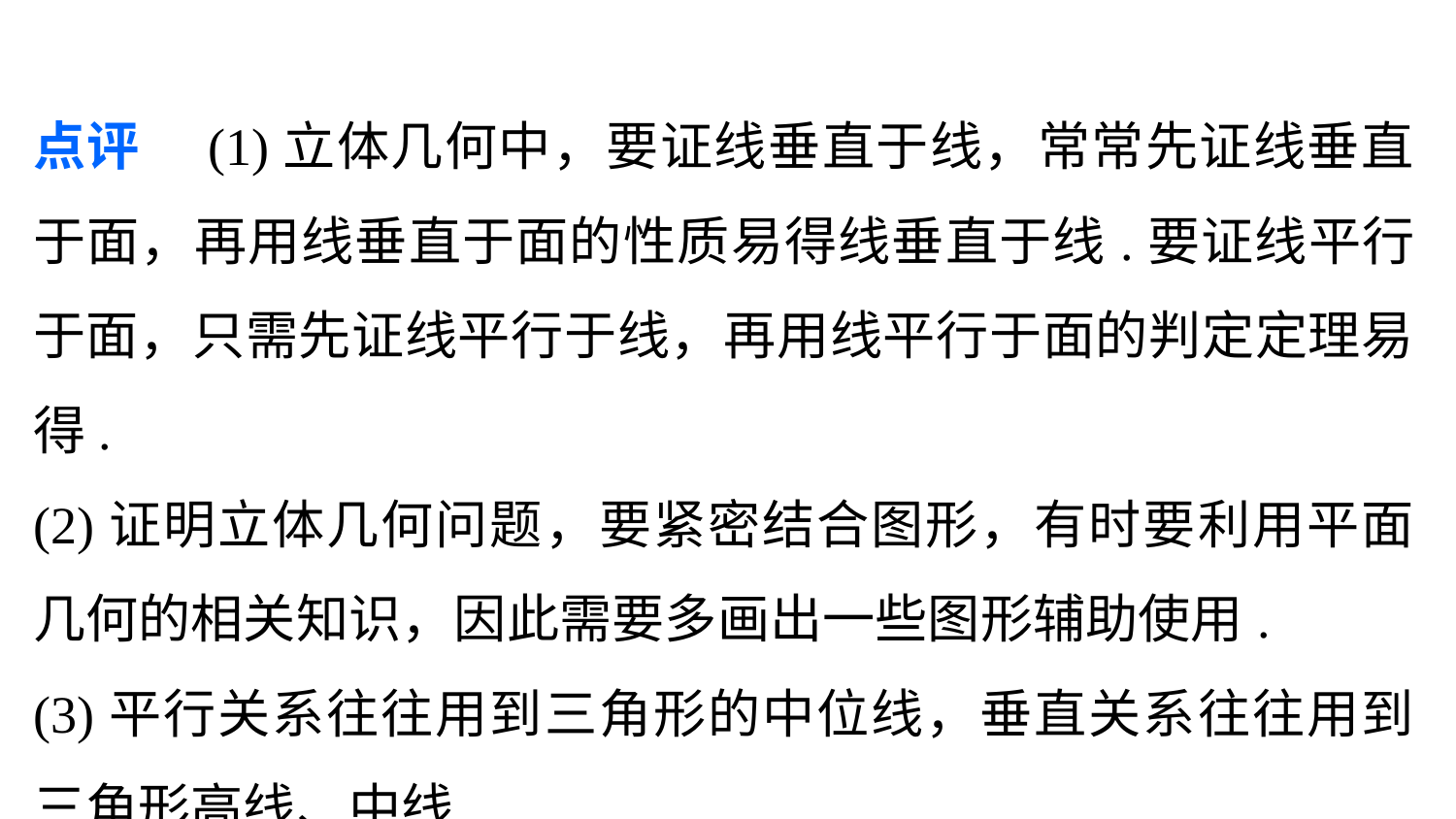

点评　(1)立体几何中，要证线垂直于线，常常先证线垂直于面，再用线垂直于面的性质易得线垂直于线.要证线平行于面，只需先证线平行于线，再用线平行于面的判定定理易得.
(2)证明立体几何问题，要紧密结合图形，有时要利用平面几何的相关知识，因此需要多画出一些图形辅助使用.
(3)平行关系往往用到三角形的中位线，垂直关系往往用到三角形高线、中线.